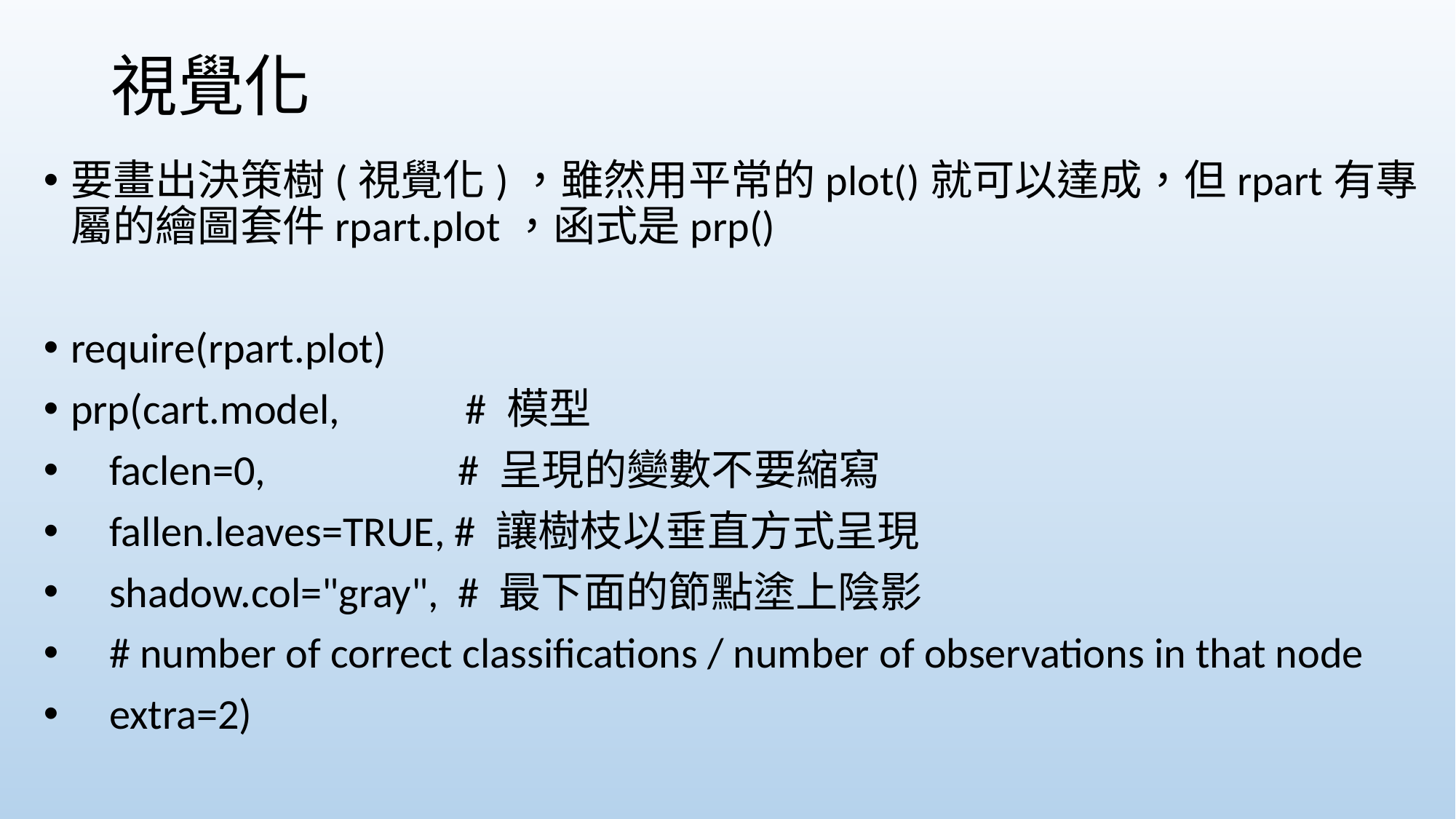

# 視覺化
要畫出決策樹(視覺化)，雖然用平常的plot()就可以達成，但rpart有專屬的繪圖套件rpart.plot，函式是prp()

require(rpart.plot)
prp(cart.model,             # 模型
    faclen=0,                    # 呈現的變數不要縮寫
    fallen.leaves=TRUE, # 讓樹枝以垂直方式呈現
    shadow.col="gray",  # 最下面的節點塗上陰影
    # number of correct classifications / number of observations in that node
    extra=2)